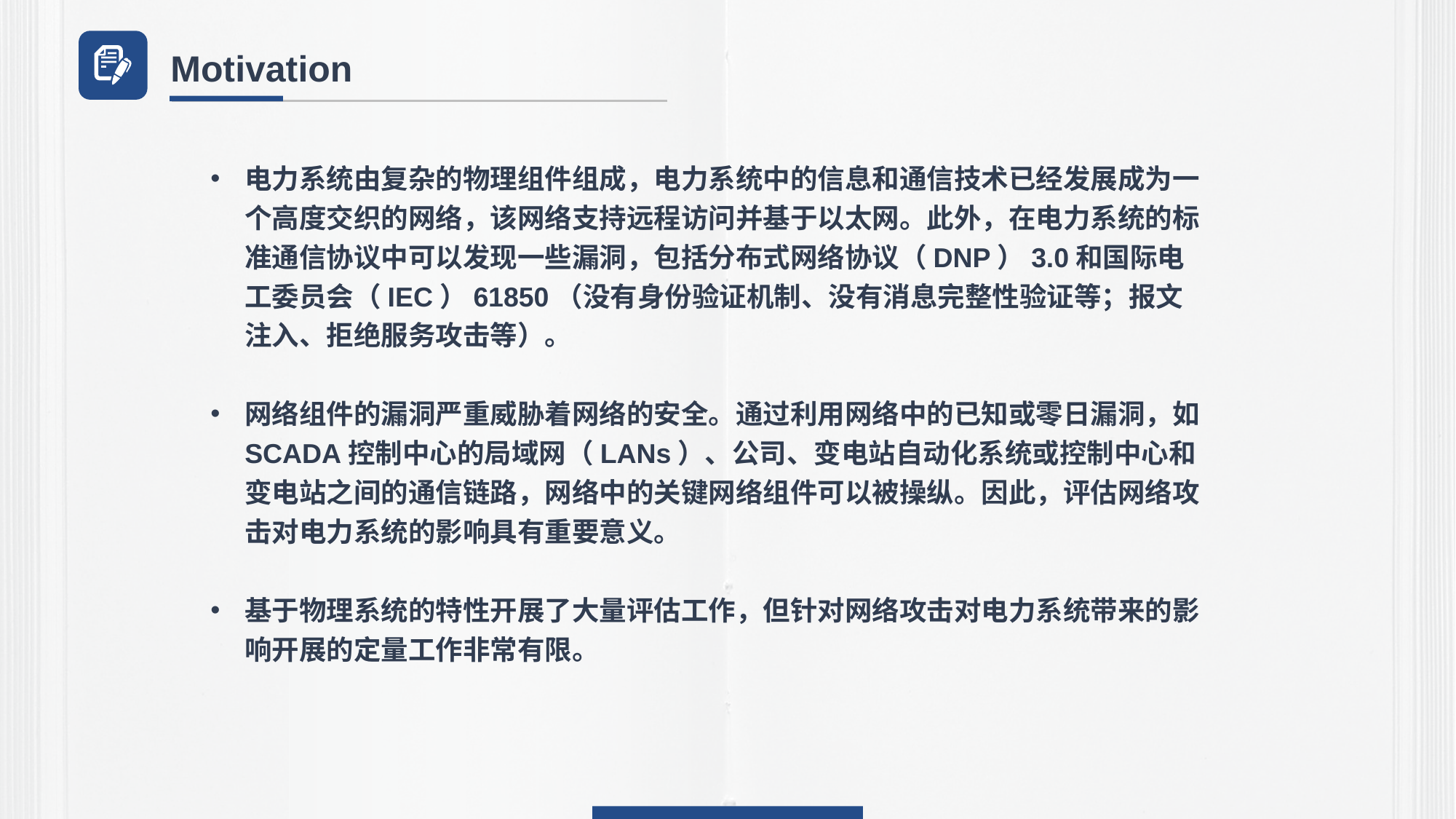

Motivation

电力系统由复杂的物理组件组成，电力系统中的信息和通信技术已经发展成为一个高度交织的网络，该网络支持远程访问并基于以太网。此外，在电力系统的标准通信协议中可以发现一些漏洞，包括分布式网络协议（DNP）3.0和国际电工委员会（IEC）61850（没有身份验证机制、没有消息完整性验证等；报文注入、拒绝服务攻击等）。

网络组件的漏洞严重威胁着网络的安全。通过利用网络中的已知或零日漏洞，如SCADA控制中心的局域网（LANs）、公司、变电站自动化系统或控制中心和变电站之间的通信链路，网络中的关键网络组件可以被操纵。因此，评估网络攻击对电力系统的影响具有重要意义。

基于物理系统的特性开展了大量评估工作，但针对网络攻击对电力系统带来的影响开展的定量工作非常有限。